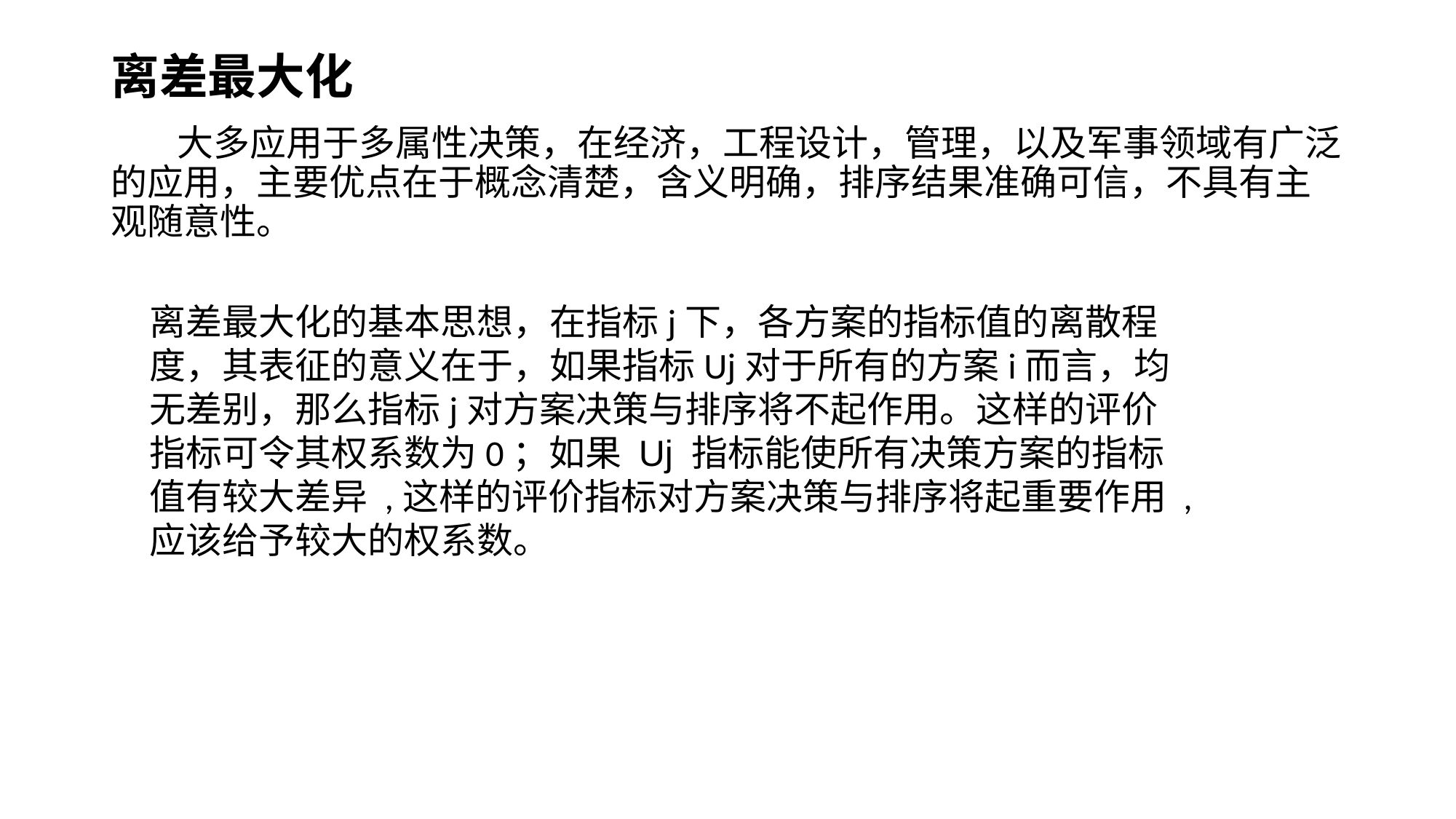

# 离差最大化
       大多应用于多属性决策，在经济，工程设计，管理，以及军事领域有广泛的应用，主要优点在于概念清楚，含义明确，排序结果准确可信，不具有主观随意性。

离差最大化的基本思想，在指标j下，各方案的指标值的离散程度，其表征的意义在于，如果指标Uj对于所有的方案i而言，均无差别，那么指标j对方案决策与排序将不起作用。这样的评价指标可令其权系数为0；如果 Uj 指标能使所有决策方案的指标值有较大差异 ,这样的评价指标对方案决策与排序将起重要作用 ,应该给予较大的权系数。